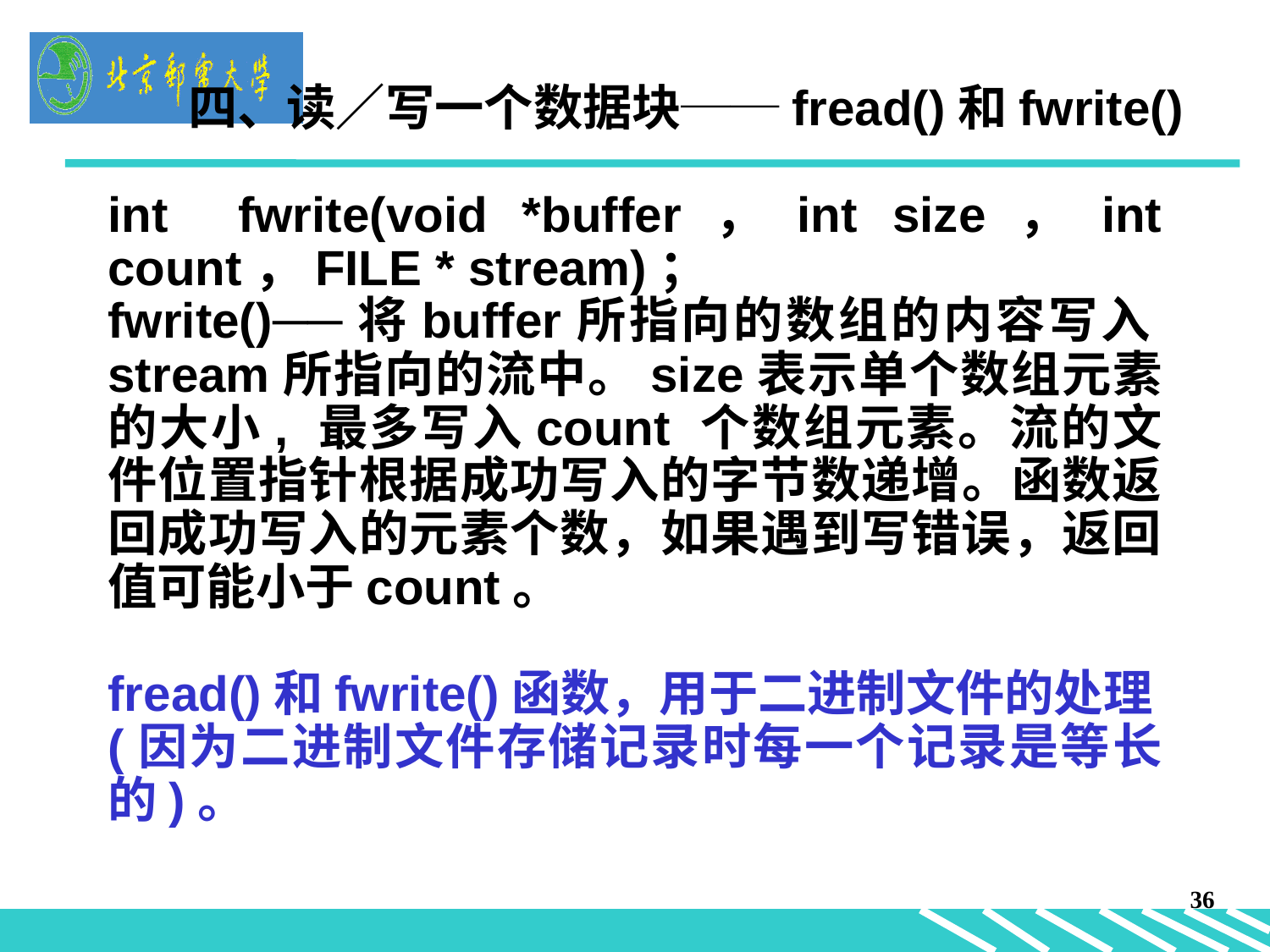

四、读／写一个数据块──fread()和fwrite()
int  fwrite(void *buffer，int size，int count，FILE * stream)；
fwrite()──将buffer所指向的数组的内容写入stream所指向的流中。size表示单个数组元素的大小, 最多写入count 个数组元素。流的文件位置指针根据成功写入的字节数递增。函数返回成功写入的元素个数，如果遇到写错误，返回值可能小于count。

fread()和fwrite()函数，用于二进制文件的处理(因为二进制文件存储记录时每一个记录是等长的)。
36